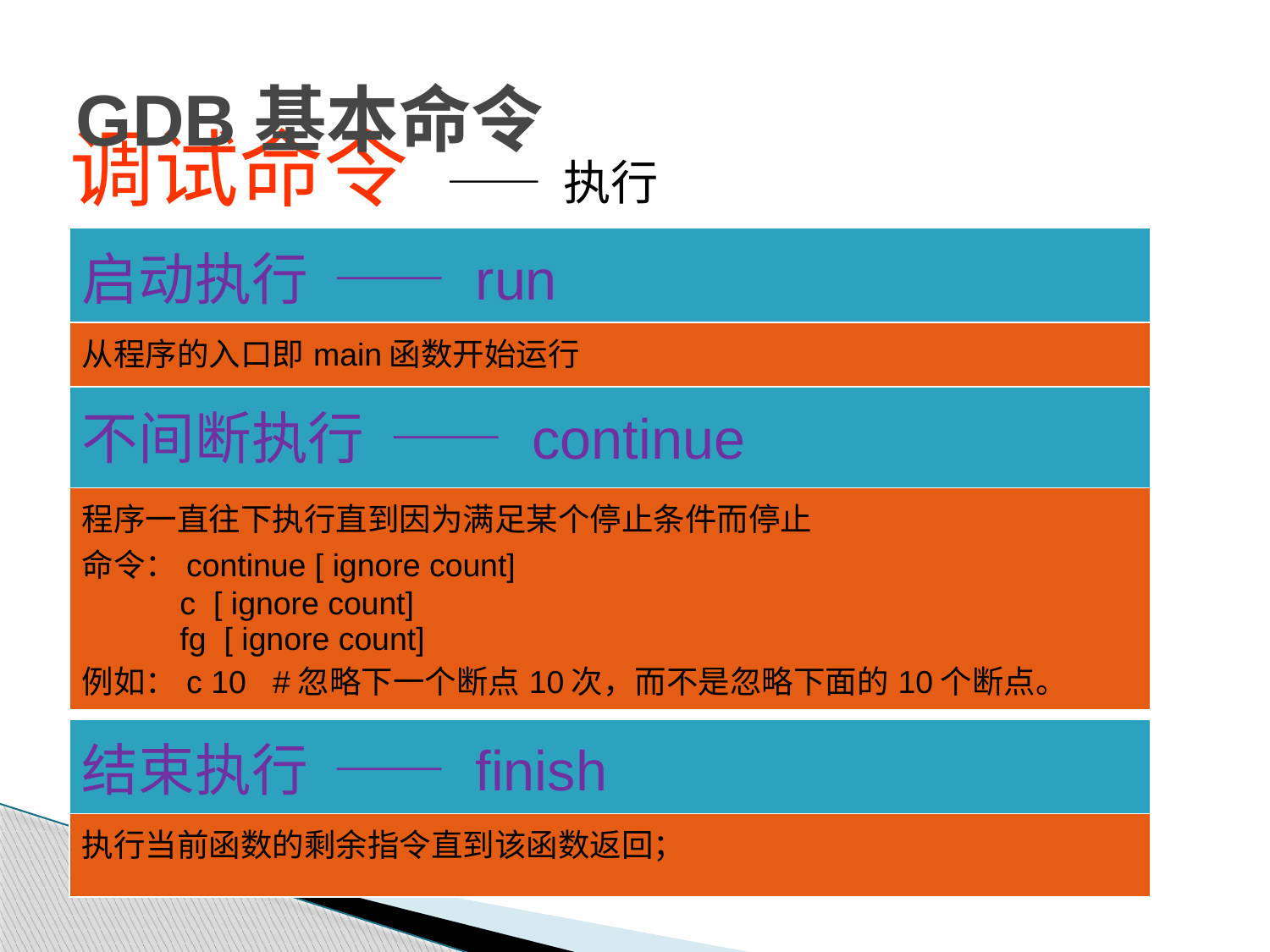

# GDB基本命令
调试命令  ——  执行

| 启动执行 —— run |
| --- |
| 从程序的入口即main函数开始运行 |
| 不间断执行 —— continue |
| --- |
| 程序一直往下执行直到因为满足某个停止条件而停止 命令：continue [ ignore count] c [ ignore count] fg [ ignore count] 例如：c 10 #忽略下一个断点10次，而不是忽略下面的10个断点。 |
| 结束执行 —— finish |
| --- |
| 执行当前函数的剩余指令直到该函数返回； |